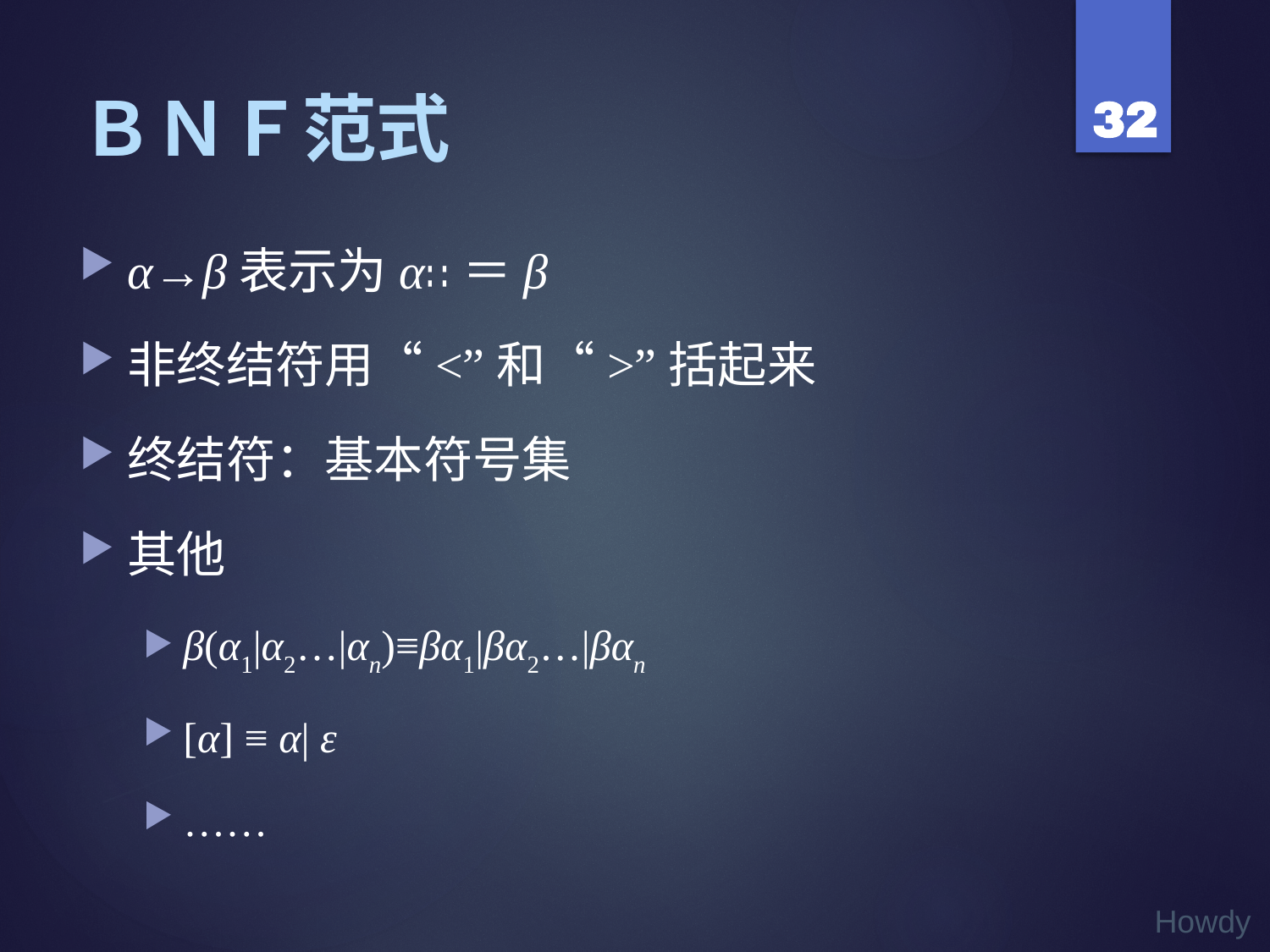

# ＢＮＦ范式
α→β表示为α∷＝β
非终结符用“<”和“>”括起来
终结符：基本符号集
其他
β(α1|α2…|αn)≡βα1|βα2…|βαn
[α] ≡ α| ε
……